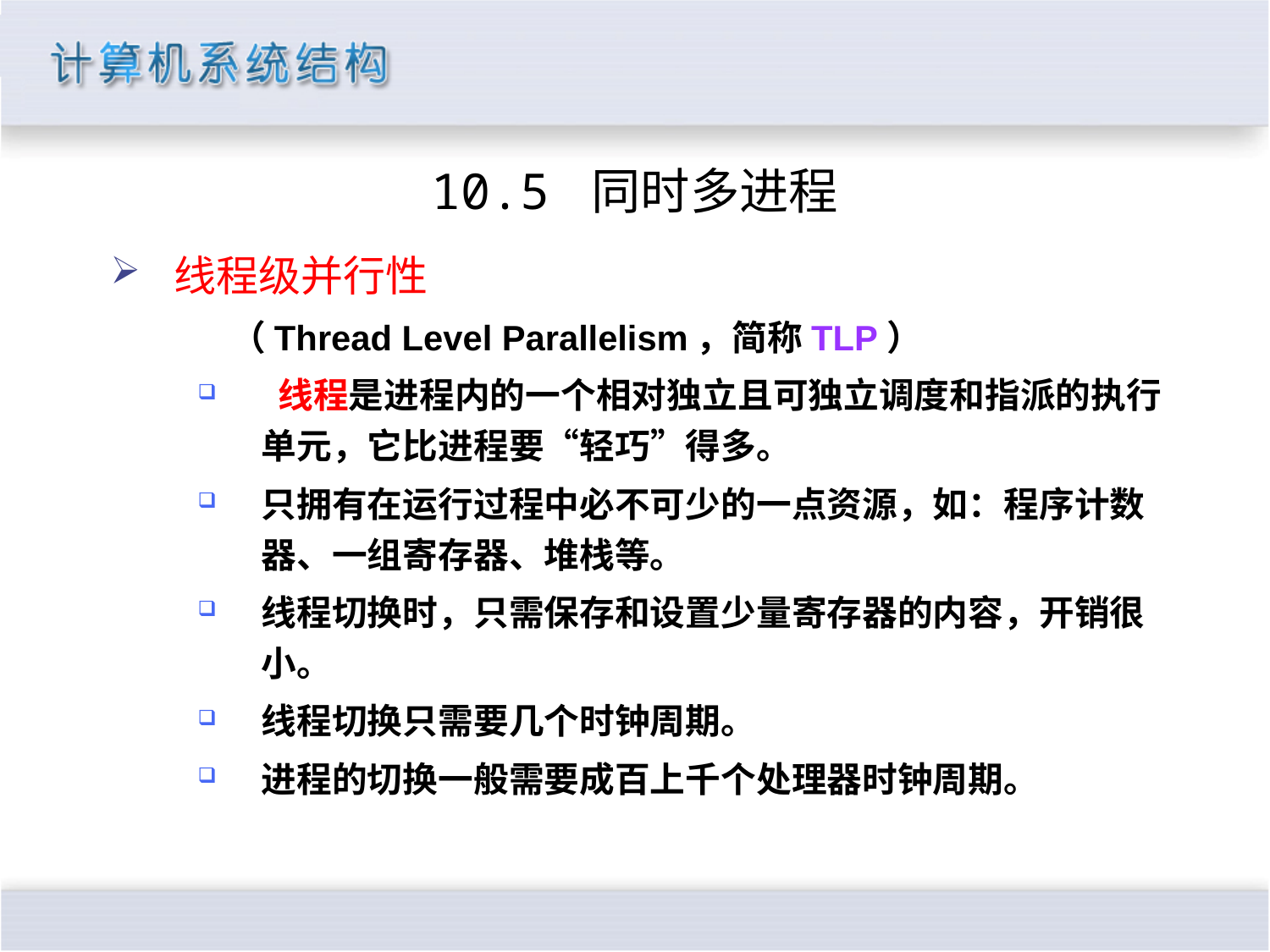

#
10.5 同时多进程
线程级并行性
   （Thread Level Parallelism，简称TLP）
 线程是进程内的一个相对独立且可独立调度和指派的执行单元，它比进程要“轻巧”得多。
只拥有在运行过程中必不可少的一点资源，如：程序计数器、一组寄存器、堆栈等。
线程切换时，只需保存和设置少量寄存器的内容，开销很小。
线程切换只需要几个时钟周期。
进程的切换一般需要成百上千个处理器时钟周期。